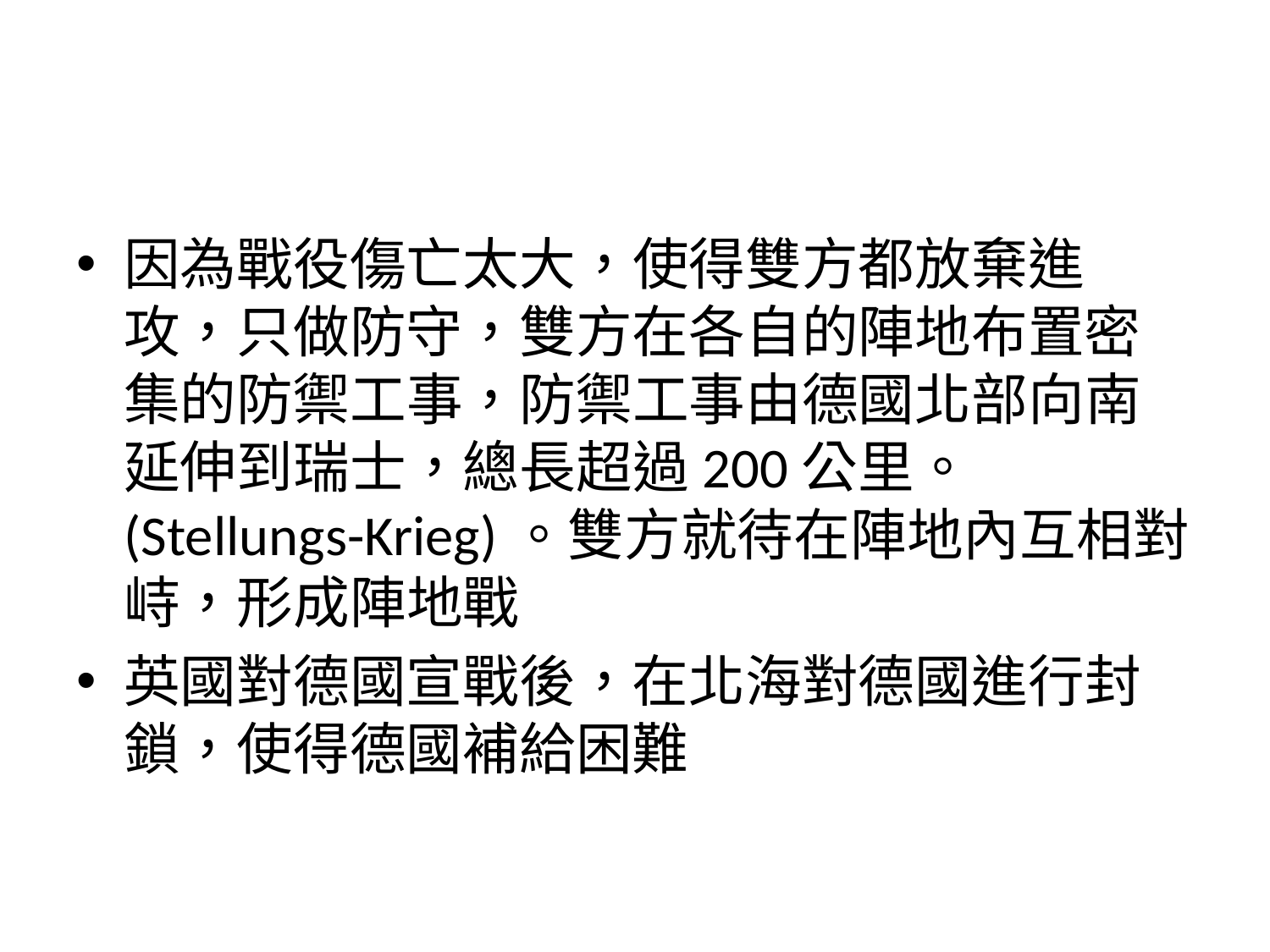

#
因為戰役傷亡太大，使得雙方都放棄進攻，只做防守，雙方在各自的陣地布置密集的防禦工事，防禦工事由德國北部向南延伸到瑞士，總長超過200公里。(Stellungs-Krieg)。雙方就待在陣地內互相對峙，形成陣地戰
英國對德國宣戰後，在北海對德國進行封鎖，使得德國補給困難